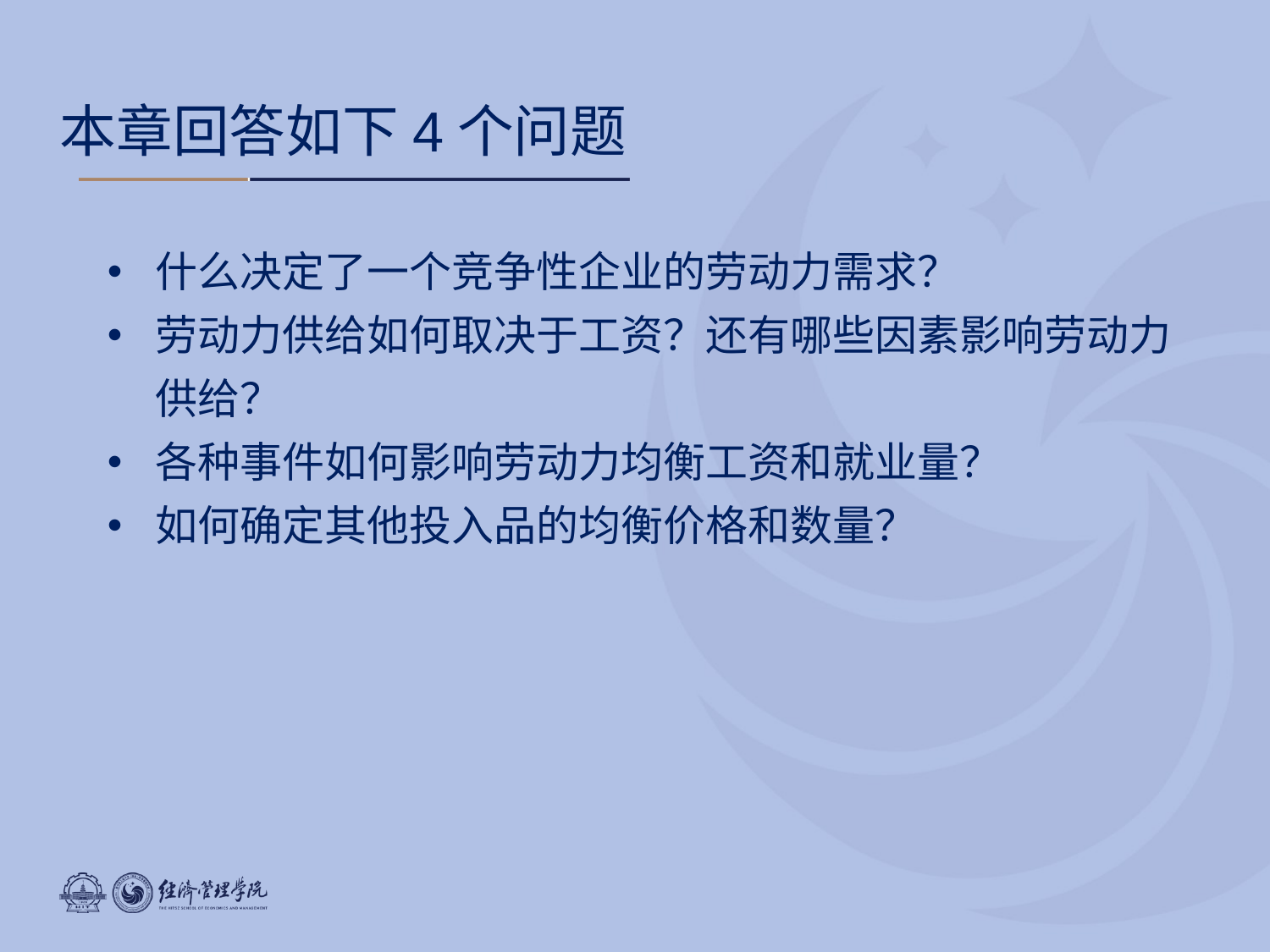

本章回答如下4个问题
什么决定了一个竞争性企业的劳动力需求？
劳动力供给如何取决于工资？还有哪些因素影响劳动力供给？
各种事件如何影响劳动力均衡工资和就业量？
如何确定其他投入品的均衡价格和数量？